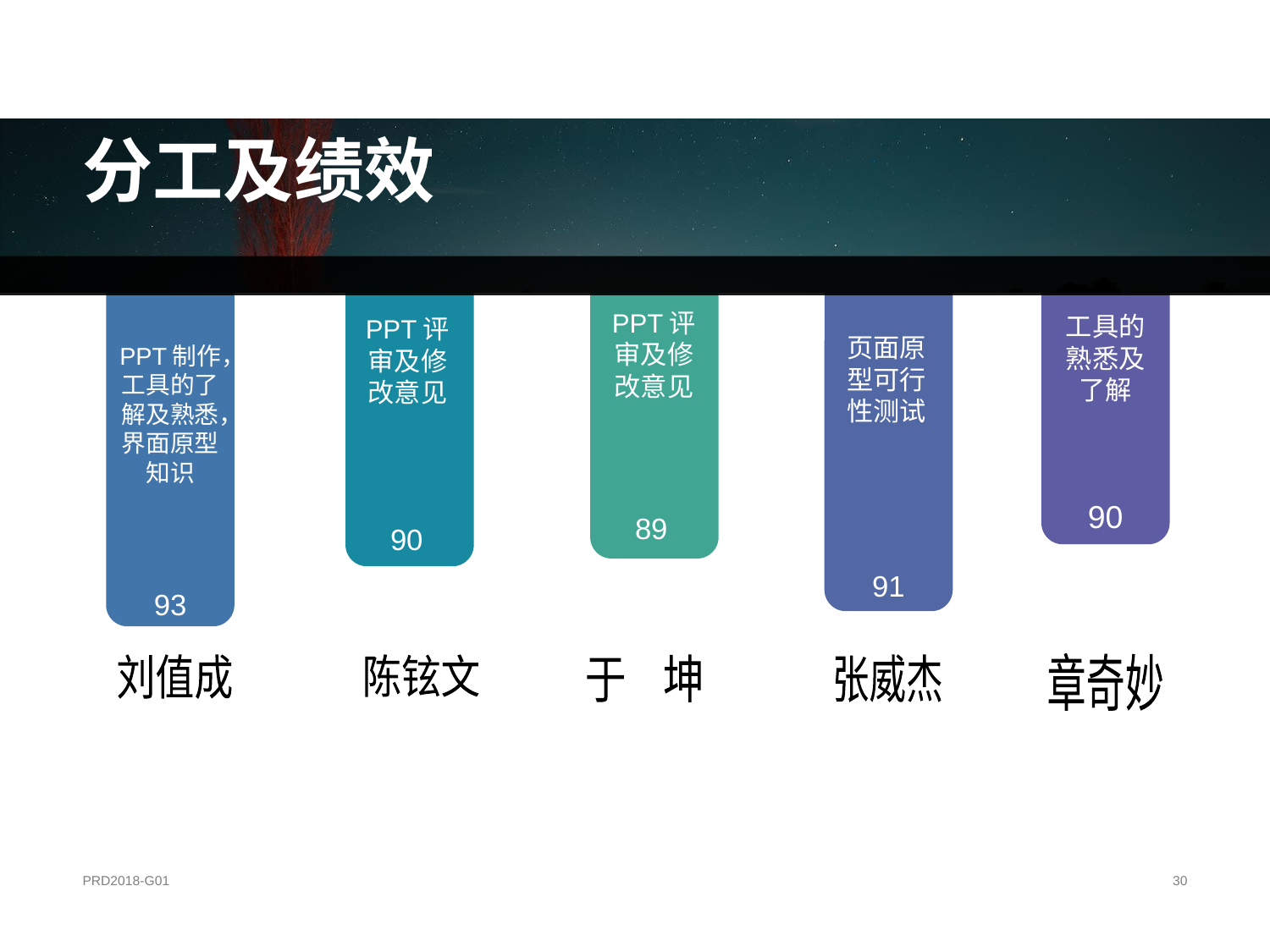

# 分工及绩效

PPT制作，工具的了解及熟悉，界面原型知识

于    坤

PPT评审及修改意见
工具的熟悉及了解
PPT评审及修改意见
页面原型可行性测试
90
89
90
91
93
章奇妙
刘值成
陈铉文
张威杰
PRD2018-G01
30